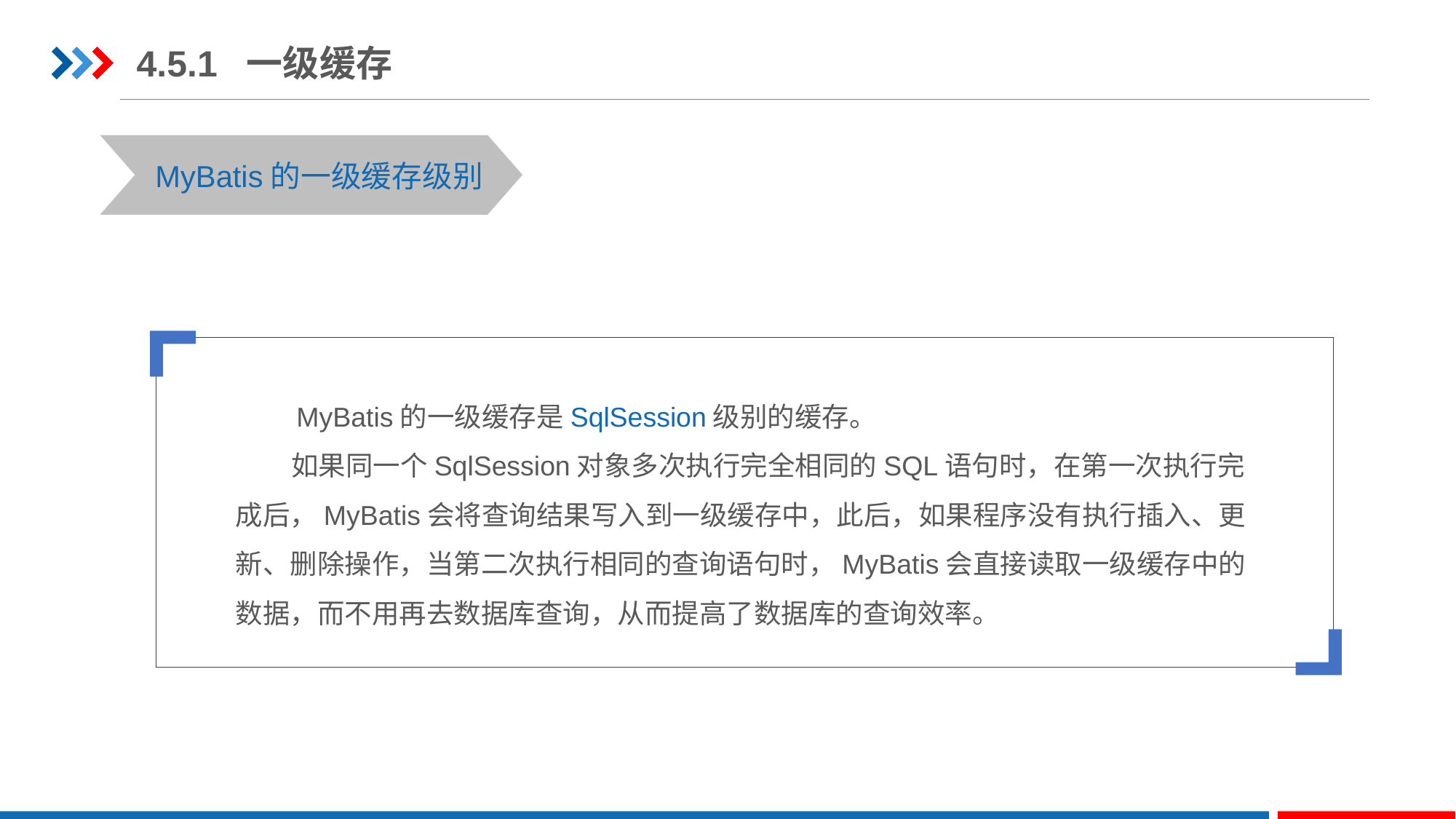

4.5.1  一级缓存

STEP  01
STEP  03
MyBatis的一级缓存级别

        MyBatis的一级缓存是SqlSession级别的缓存。
        如果同一个SqlSession对象多次执行完全相同的SQL语句时，在第一次执行完成后，MyBatis会将查询结果写入到一级缓存中，此后，如果程序没有执行插入、更新、删除操作，当第二次执行相同的查询语句时，MyBatis会直接读取一级缓存中的数据，而不用再去数据库查询，从而提高了数据库的查询效率。